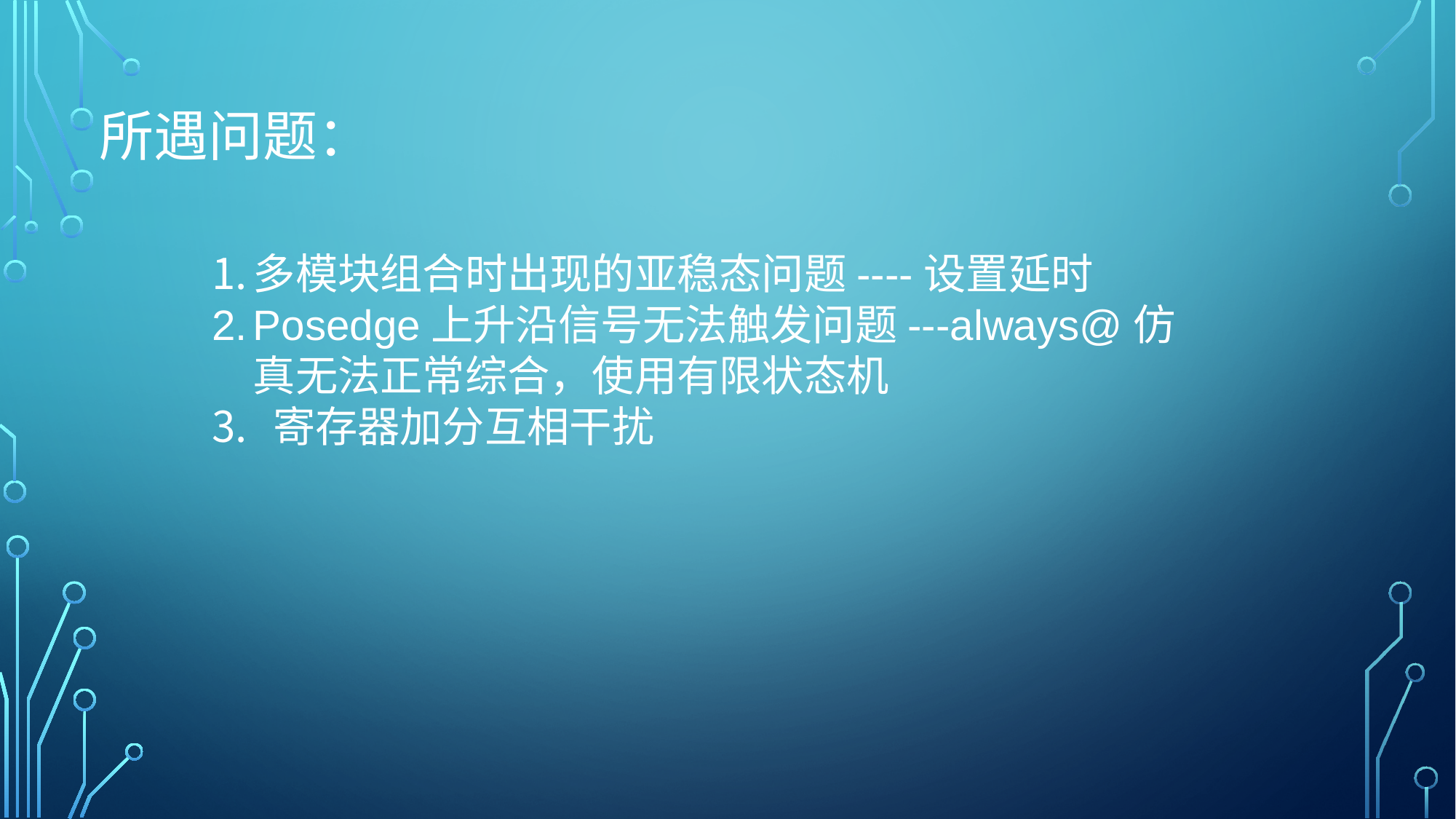

# 所遇问题：

多模块组合时出现的亚稳态问题----设置延时
Posedge上升沿信号无法触发问题---always@仿真无法正常综合，使用有限状态机
 寄存器加分互相干扰